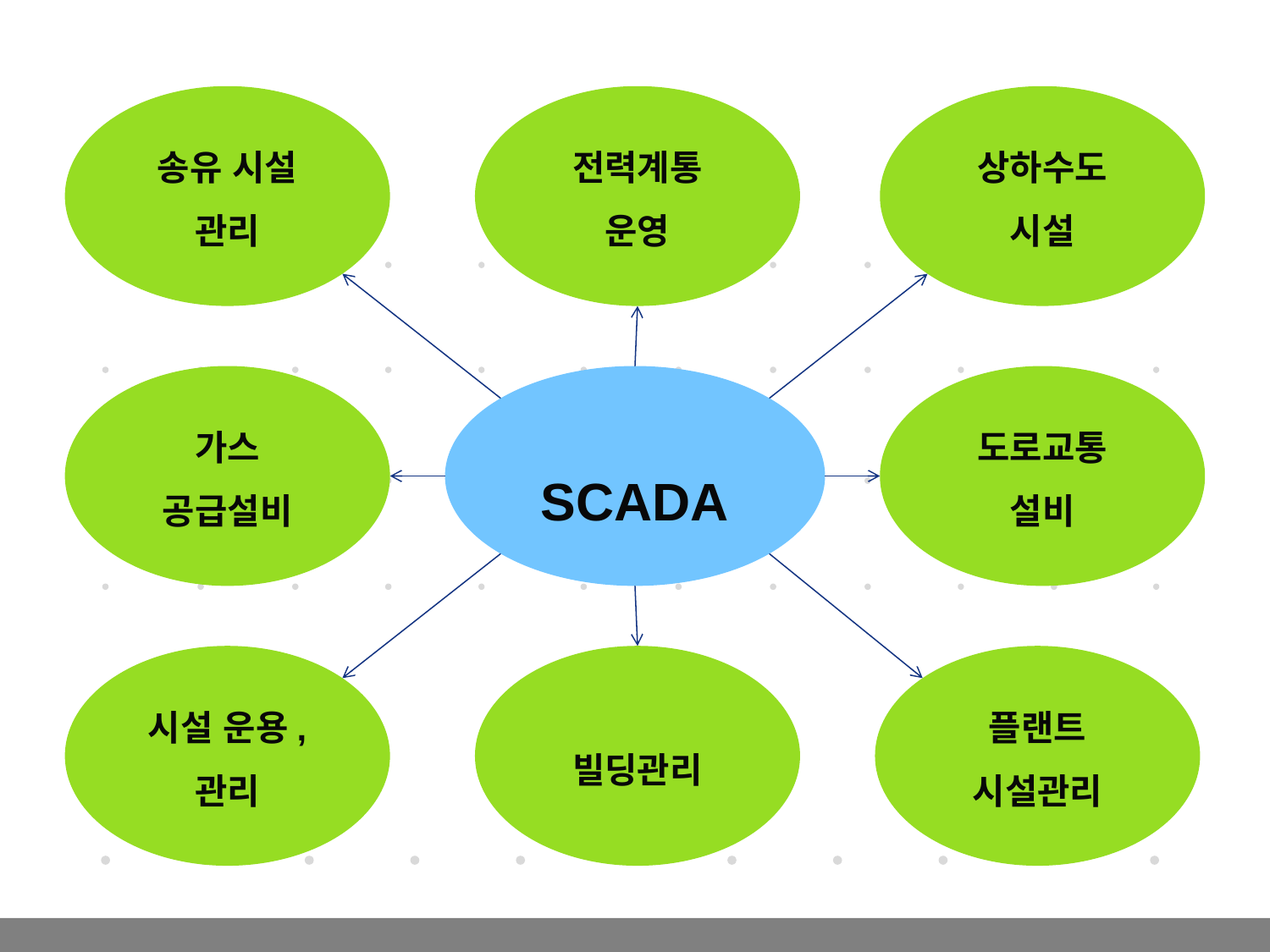

송유 시설 관리
전력계통 운영
상하수도 시설
가스 공급설비
SCADA
도로교통
설비
시설 운용, 관리
빌딩관리
플랜트 시설관리